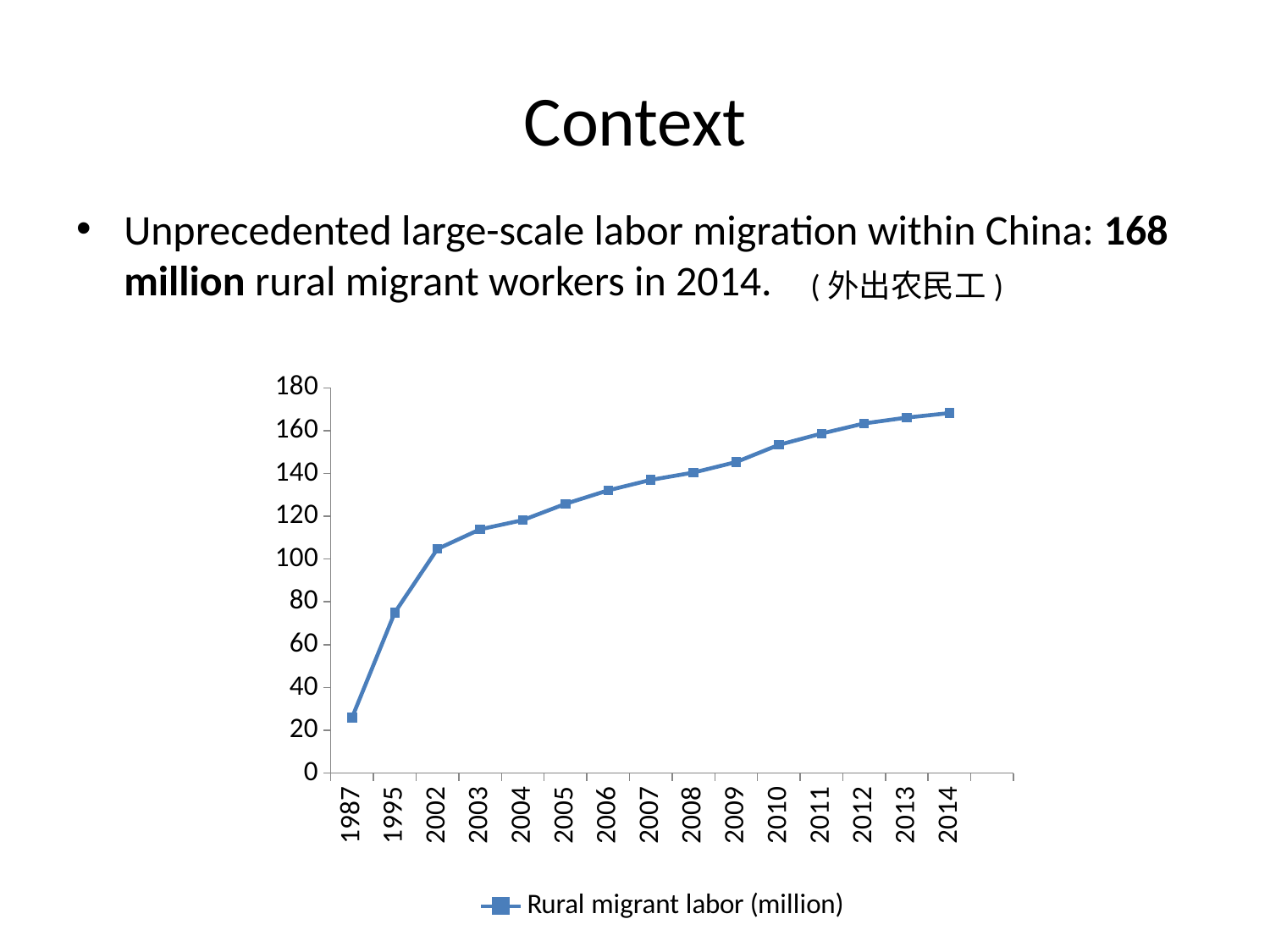

# Context
Unprecedented large-scale labor migration within China: 168 million rural migrant workers in 2014.

(外出农民工)

### Chart

| Category | Rural migrant labor (million) |
|---|---|
| 1987.0 | 26.0 |
| 1995.0 | 75.0 |
| 2002.0 | 104.7 |
| 2003.0 | 113.9 |
| 2004.0 | 118.2 |
| 2005.0 | 125.8 |
| 2006.0 | 132.1 |
| 2007.0 | 137.0 |
| 2008.0 | 140.41 |
| 2009.0 | 145.33 |
| 2010.0 | 153.3500000000001 |
| 2011.0 | 158.63 |
| 2012.0 | 163.36 |
| 2013.0 | 166.1 |
| 2014.0 | 168.21 |
|  | None |